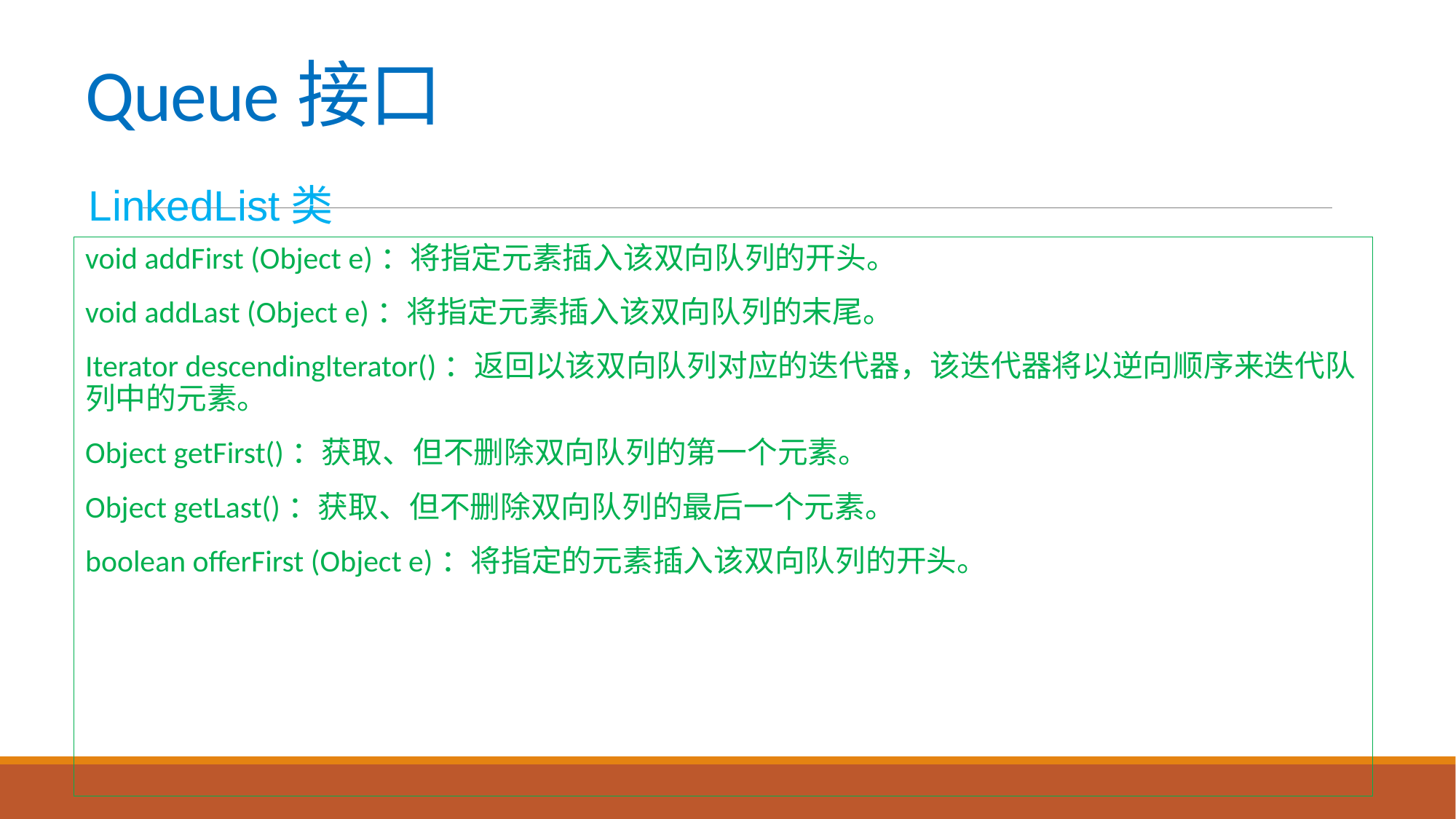

# Queue接口
LinkedList类
void addFirst (Object e)：将指定元素插入该双向队列的开头。
void addLast (Object e)：将指定元素插入该双向队列的末尾。
Iterator descendinglterator()：返回以该双向队列对应的迭代器，该迭代器将以逆向顺序来迭代队列中的元素。
Object getFirst()：获取、但不删除双向队列的第一个元素。
Object getLast()：获取、但不删除双向队列的最后一个元素。
boolean offerFirst (Object e)：将指定的元素插入该双向队列的开头。